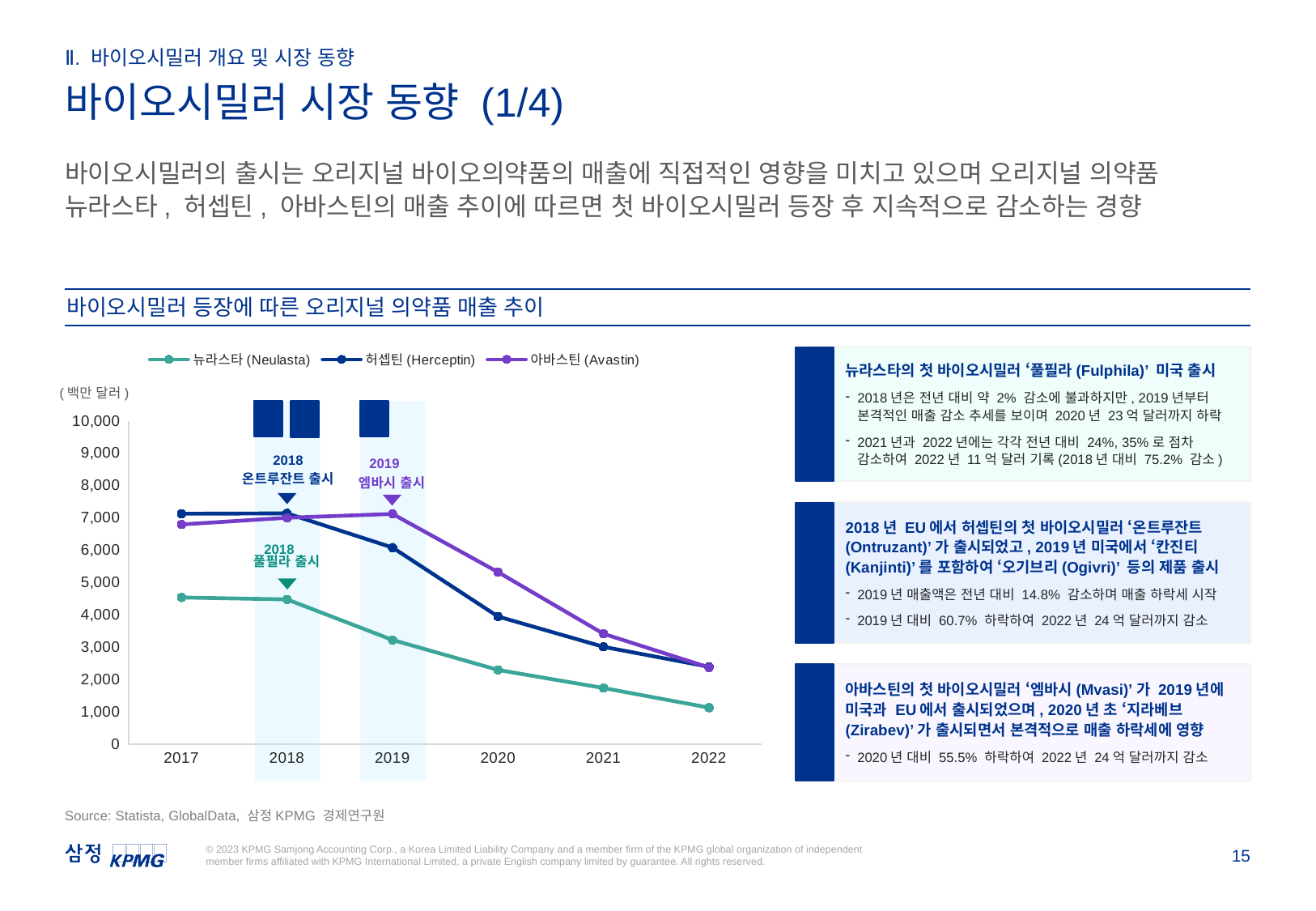

Ⅱ. 바이오시밀러 개요 및 시장 동향
바이오시밀러 시장 동향 (1/4)
바이오시밀러의 출시는 오리지널 바이오의약품의 매출에 직접적인 영향을 미치고 있으며 오리지널 의약품 뉴라스타, 허셉틴, 아바스틴의 매출 추이에 따르면 첫 바이오시밀러 등장 후 지속적으로 감소하는 경향
 바이오시밀러 등장에 따른 오리지널 의약품 매출 추이

### Chart

| Category | 뉴라스타(Neulasta) | 허셉틴(Herceptin) | 아바스틴(Avastin) |
|---|---|---|---|
| 2017 | 4534.0 | 7125.0 | 6794.0 |
| 2018 | 4475.0 | 7137.0 | 7001.0 |
| 2019 | 3221.0 | 6079.0 | 7120.0 |
| 2020 | 2293.0 | 3946.0 | 5319.0 |
| 2021 | 1734.0 | 3007.2 | 3411.2 |
| 2022 | 1126.0 | 2391.0 | 2368.7 |
1
뉴라스타의 첫 바이오시밀러 ‘풀필라(Fulphila)’ 미국 출시
2018년은 전년 대비 약 2% 감소에 불과하지만, 2019년부터 본격적인 매출 감소 추세를 보이며 2020년 23억 달러까지 하락
2021년과 2022년에는 각각 전년 대비 24%, 35%로 점차 감소하여 2022년 11억 달러 기록(2018년 대비 75.2% 감소)

(백만 달러)
1
3
2

2018년 EU에서 허셉틴의 첫 바이오시밀러 ‘온트루잔트 (Ontruzant)’가 출시되었고, 2019년 미국에서 ‘칸진티 (Kanjinti)’를 포함하여 ‘오기브리(Ogivri)’ 등의 제품 출시
2019년 매출액은 전년 대비 14.8% 감소하며 매출 하락세 시작
2019년 대비 60.7% 하락하여 2022년 24억 달러까지 감소

2

아바스틴의 첫 바이오시밀러 ‘엠바시(Mvasi)’가 2019년에 미국과 EU에서 출시되었으며, 2020년 초 ‘지라베브(Zirabev)’가 출시되면서 본격적으로 매출 하락세에 영향
2020년 대비 55.5% 하락하여 2022년 24억 달러까지 감소
3
Source: Statista, GlobalData, 삼정KPMG 경제연구원